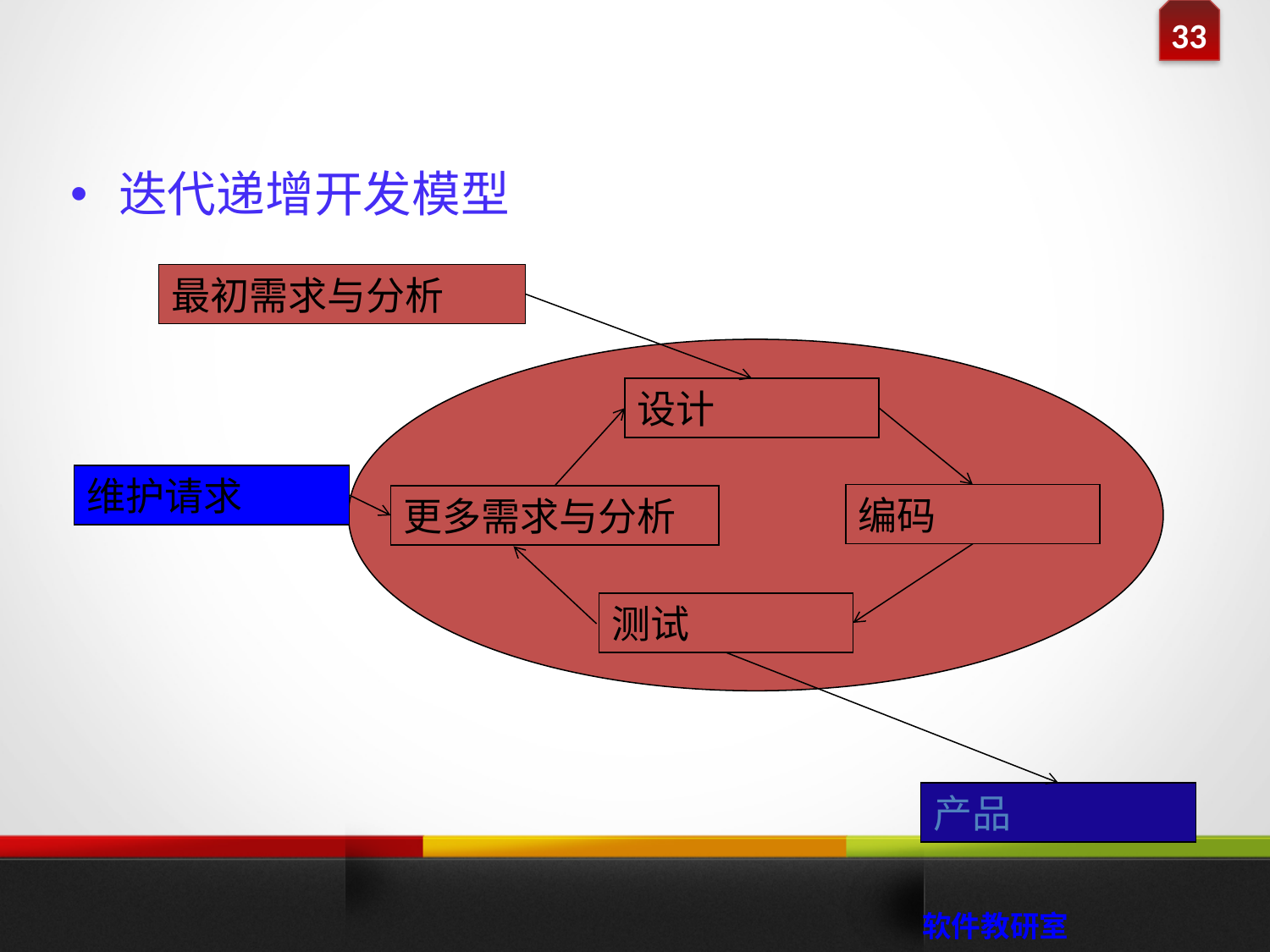

迭代递增开发模型
最初需求与分析

设计
编码
更多需求与分析
测试
维护请求
产品
                                     软件教研室